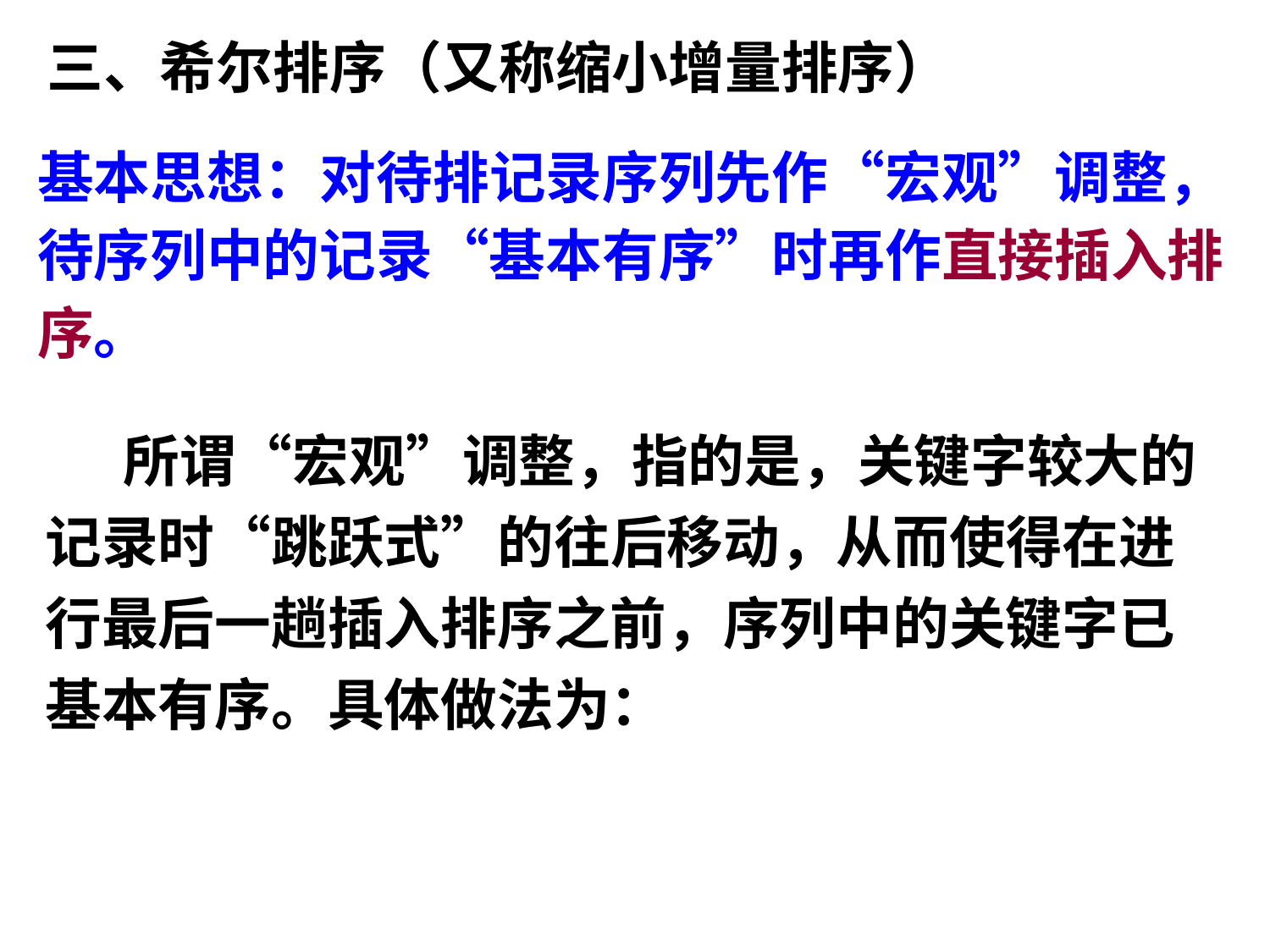

三、希尔排序（又称缩小增量排序）
基本思想：对待排记录序列先作“宏观”调整，待序列中的记录“基本有序”时再作直接插入排序。
     所谓“宏观”调整，指的是，关键字较大的记录时“跳跃式”的往后移动，从而使得在进行最后一趟插入排序之前，序列中的关键字已基本有序。具体做法为：